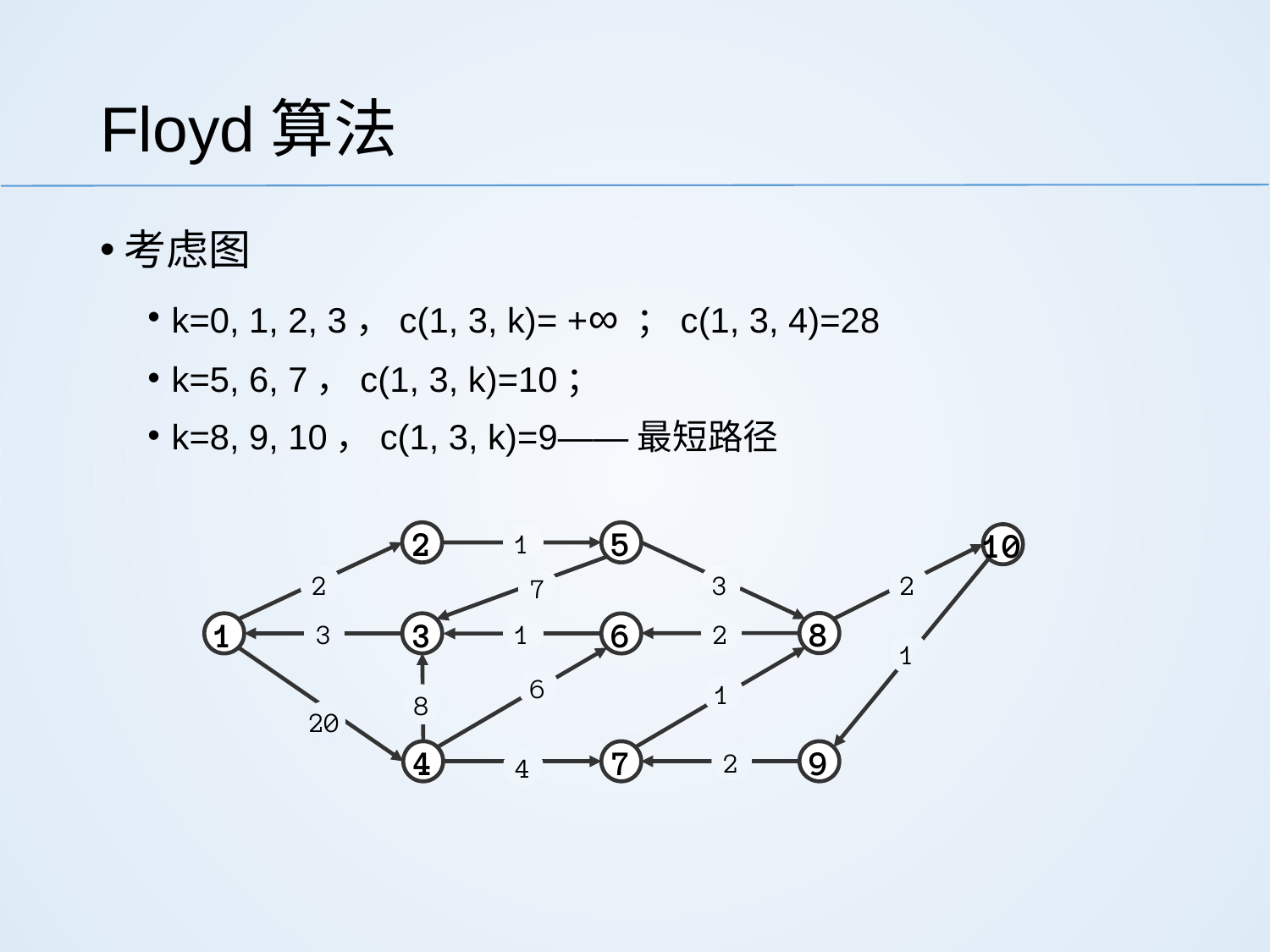

# Floyd算法
考虑图
k=0, 1, 2, 3，c(1, 3, k)= +∞ ；c(1, 3, 4)=28
k=5, 6, 7，c(1, 3, k)=10；
k=8, 9, 10，c(1, 3, k)=9——最短路径
2
1
5
10
2
3
2
7
2
8
1
3
3
1
6
1
6
1
8
20
4
7
9
2
4
25